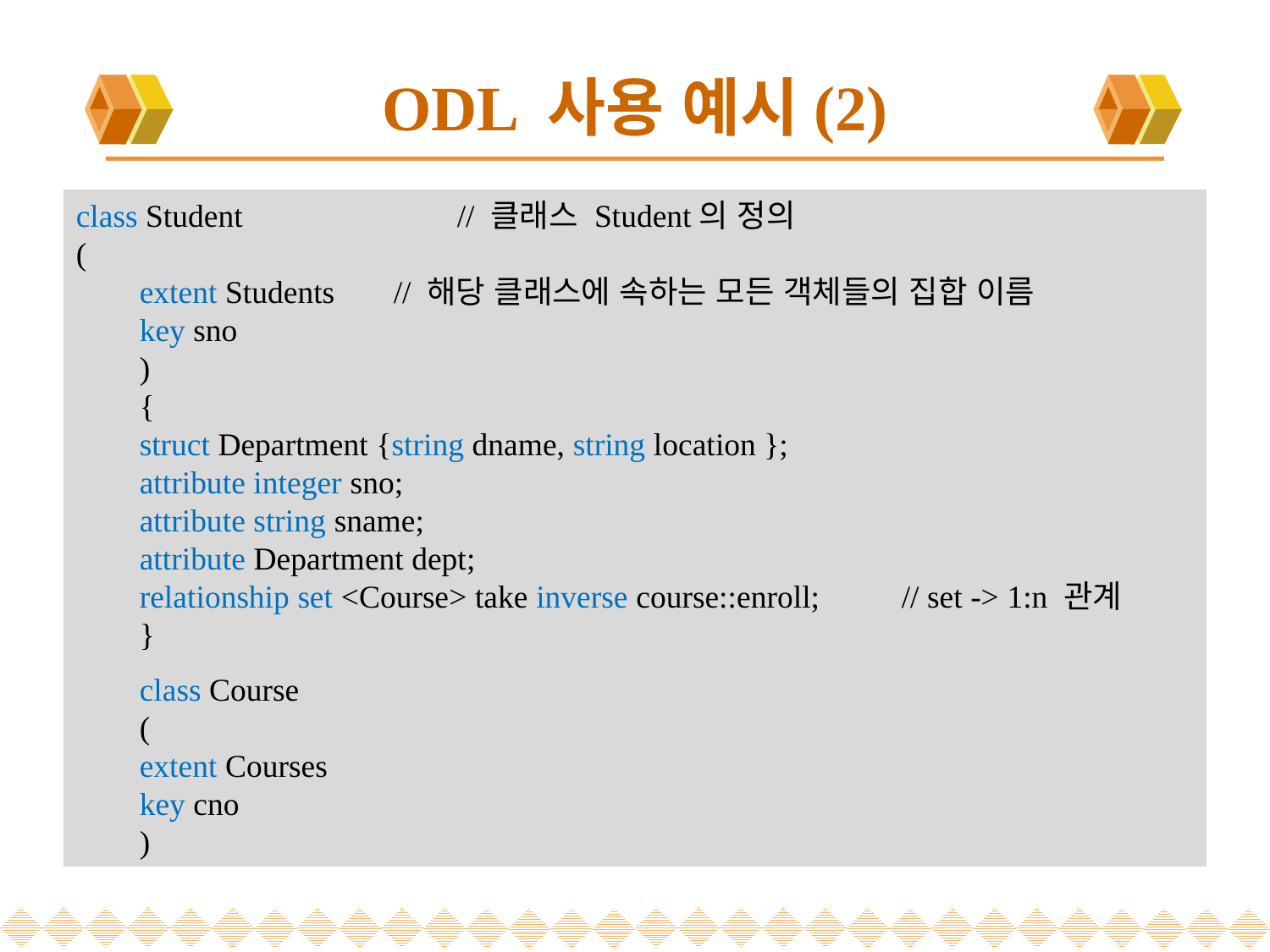

# ODL 사용 예시(2)
class Student		// 클래스 Student의 정의
(
extent Students	// 해당 클래스에 속하는 모든 객체들의 집합 이름
key sno
)
{
struct Department {string dname, string location };
attribute integer sno;
attribute string sname;
attribute Department dept;
relationship set <Course> take inverse course::enroll;	// set -> 1:n 관계
}

class Course
(
extent Courses
key cno
)